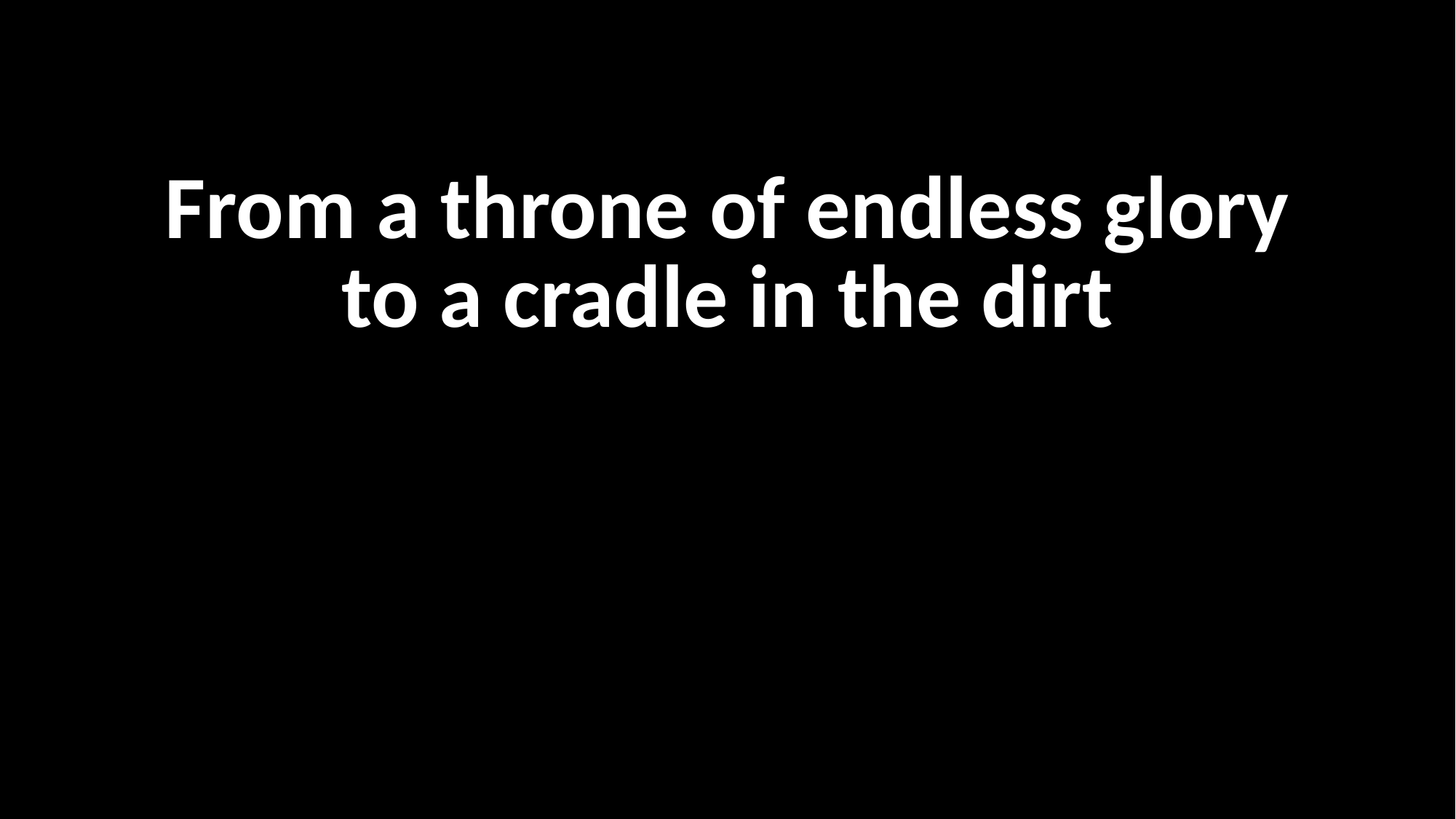

From a throne of endless glory
to a cradle in the dirt

할렐루야 할렐루야 할렐루야
예슈아 예슈아